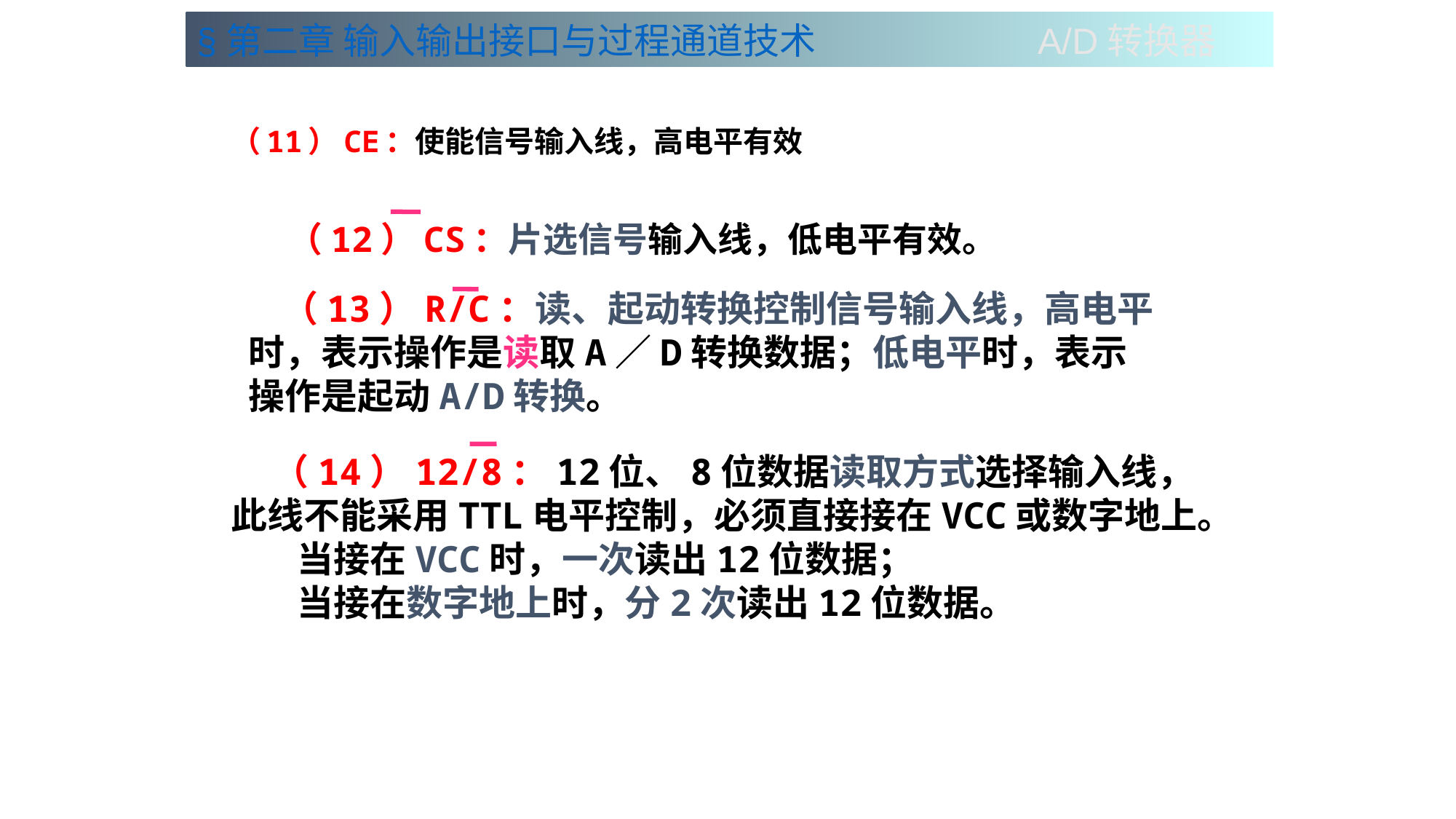

§第二章 输入输出接口与过程通道技术                          A/D转换器
# （11）CE：使能信号输入线，高电平有效

      （12）CS：片选信号输入线，低电平有效。
   （13）R/C：读、起动转换控制信号输入线，高电平时，表示操作是读取A／D转换数据；低电平时，表示操作是起动A/D转换。

    （14）12/8：12位、8位数据读取方式选择输入线，此线不能采用TTL电平控制，必须直接接在VCC或数字地上。
       当接在VCC时，一次读出12位数据；
       当接在数字地上时，分2次读出12位数据。